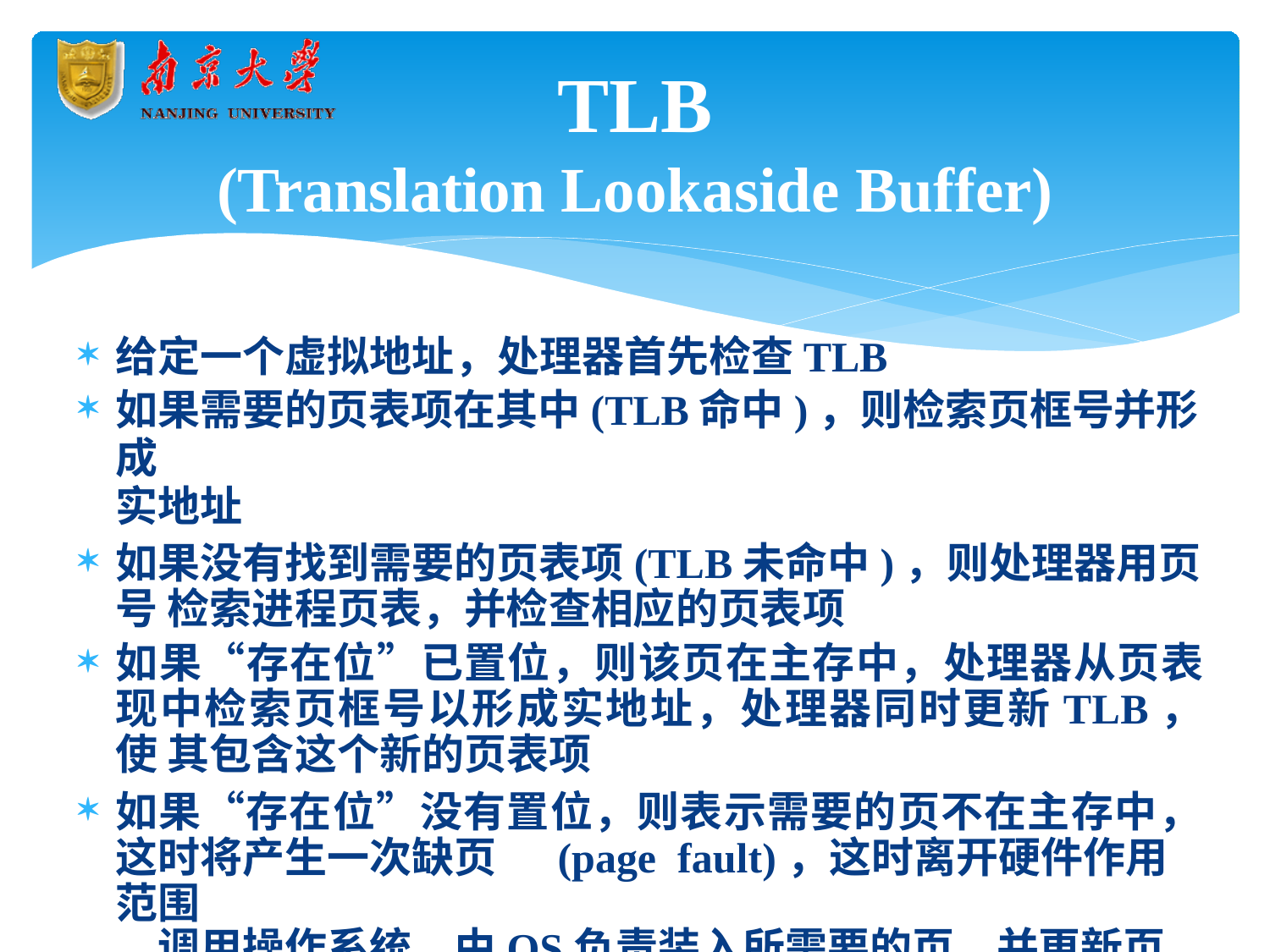

# TLB
(Translation Lookaside Buffer)
给定一个虚拟地址，处理器首先检查TLB
如果需要的页表项在其中(TLB命中)，则检索页框号并形成
实地址
如果没有找到需要的页表项(TLB未命中)，则处理器用页号 检索进程页表，并检查相应的页表项
如果“存在位”已置位，则该页在主存中，处理器从页表 现中检索页框号以形成实地址，处理器同时更新TLB，使 其包含这个新的页表项
如果“存在位”没有置位，则表示需要的页不在主存中， 这时将产生一次缺页	(page	fault)，这时离开硬件作用范围
，调用操作系统，由OS负责装入所需要的页，并更新页表